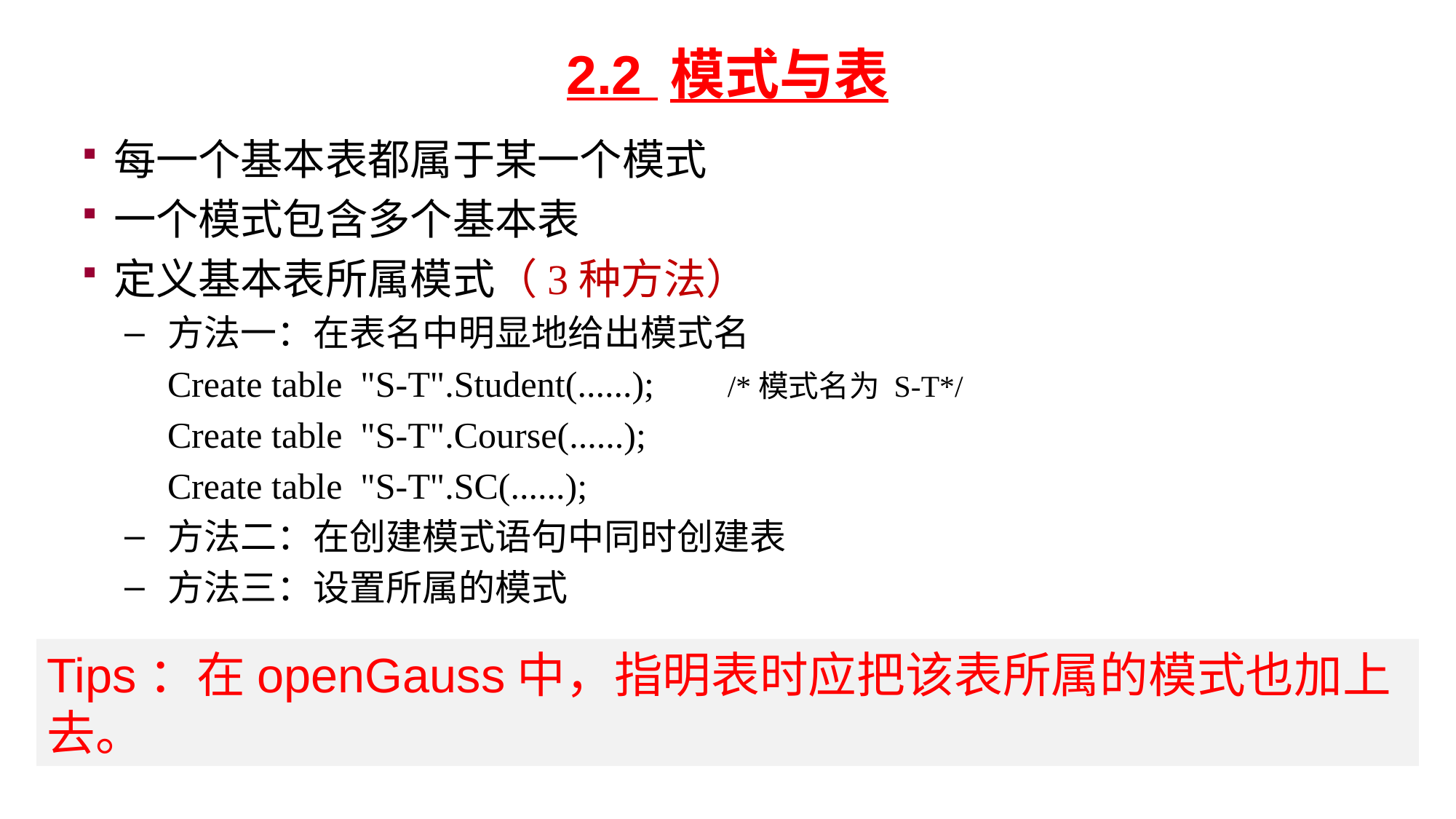

# 2.2 模式与表
每一个基本表都属于某一个模式
一个模式包含多个基本表
定义基本表所属模式（3种方法）
方法一：在表名中明显地给出模式名
Create table  "S-T".Student(......);        /*模式名为 S-T*/
Create table  "S-T".Course(......);
Create table  "S-T".SC(......);
方法二：在创建模式语句中同时创建表
方法三：设置所属的模式
Tips：在openGauss中，指明表时应把该表所属的模式也加上去。
36